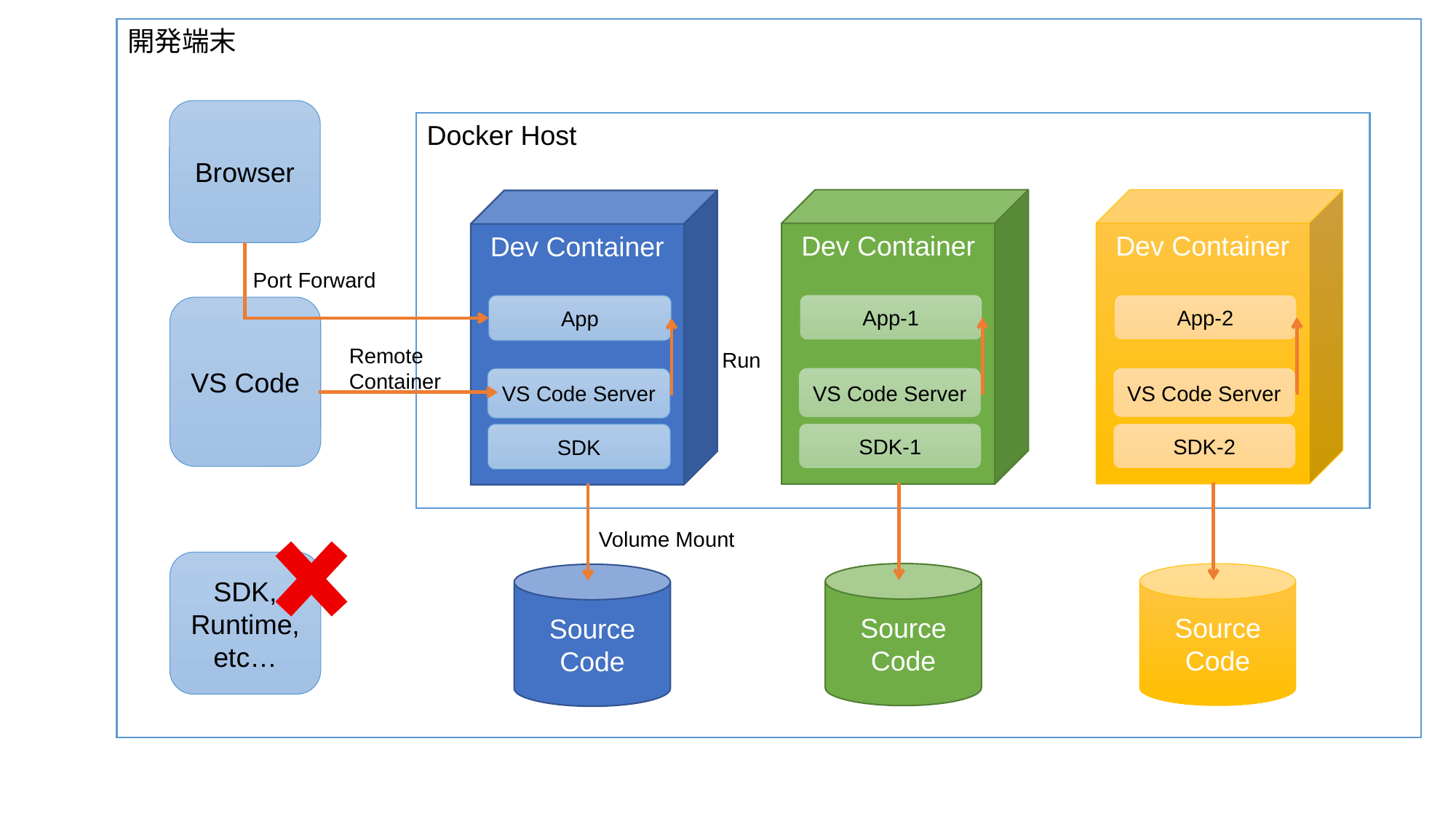

開発端末
Browser
Docker Host
Dev Container
Dev Container
Dev Container
Port Forward
App-1
App-2
App
VS Code
Remote Container
Run
VS Code Server
VS Code Server
VS Code Server
SDK-1
SDK-2
SDK
Volume Mount

SDK, Runtime, etc…
Source Code
Source Code
Source Code